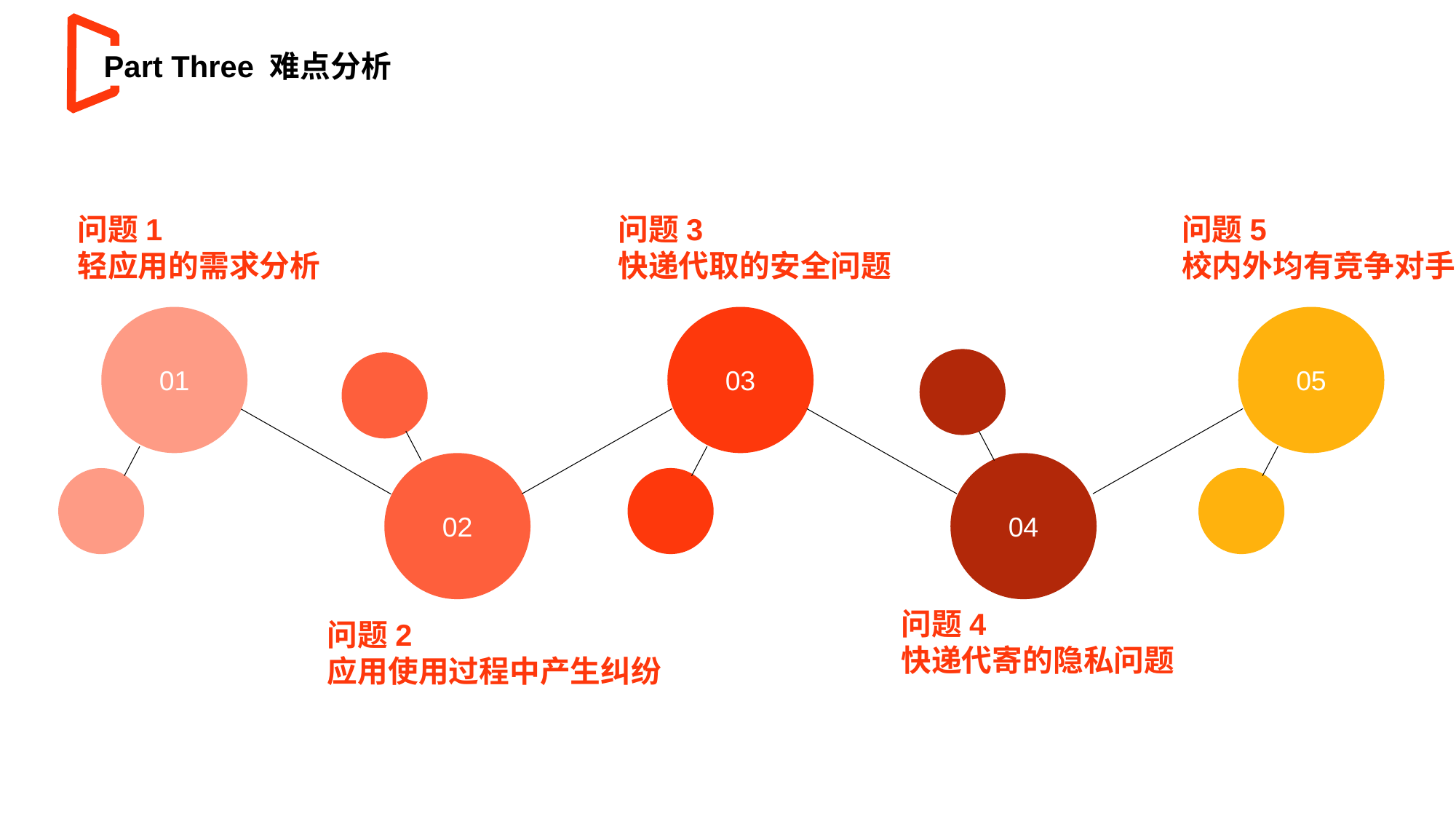

Part Three 难点分析
问题1
轻应用的需求分析

问题3
快递代取的安全问题
问题5
校内外均有竞争对手
05
01
03

02
04

问题4
快递代寄的隐私问题
问题2
应用使用过程中产生纠纷